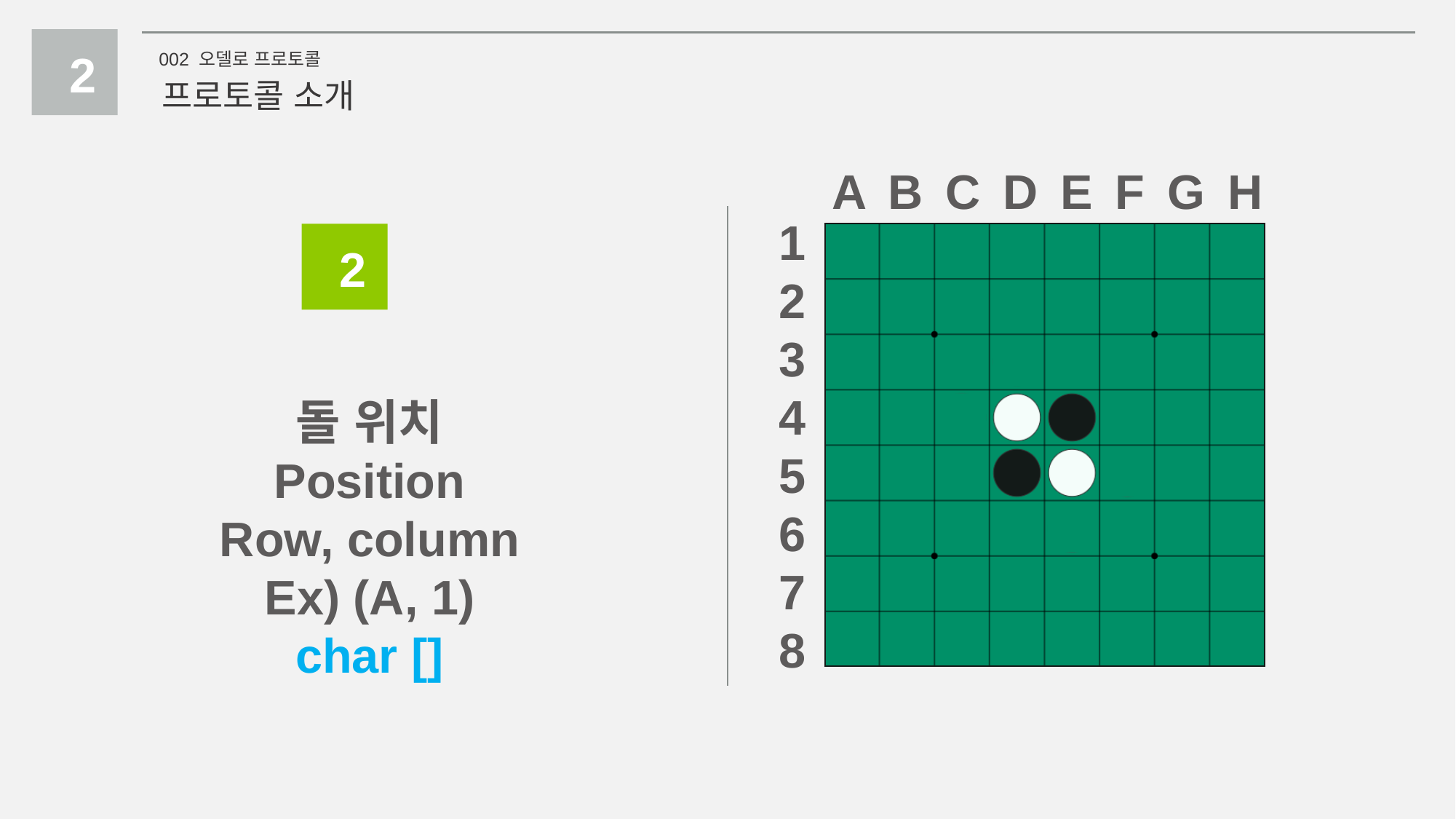

2
002 오델로 프로토콜
프로토콜 소개
A  B  C  D  E  F  G  H
1
2
3
4
5
6
7
8

2

돌 위치
Position
Row, column
Ex) (A, 1)
char []